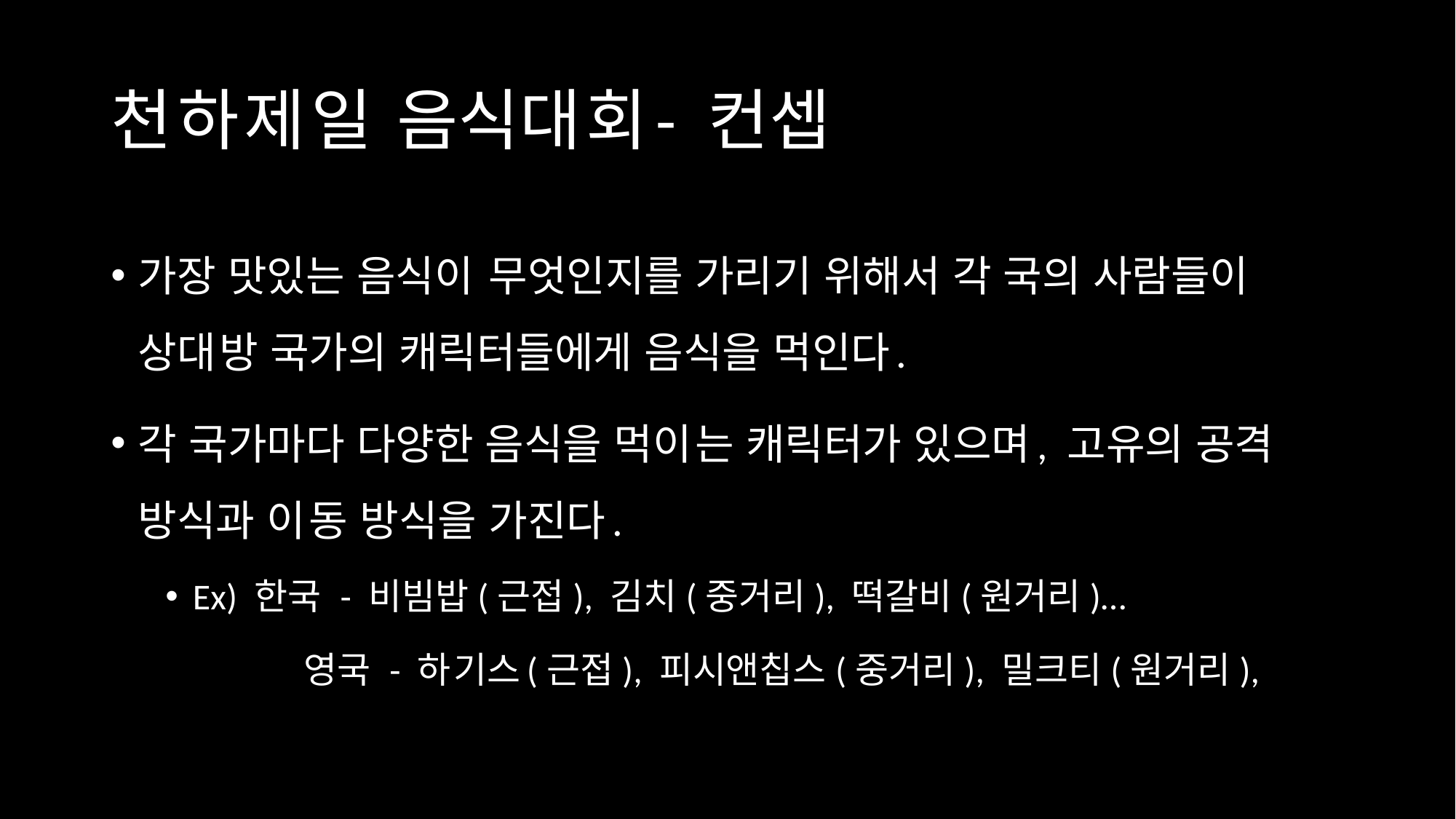

# 천하제일 음식대회 - 컨셉
가장 맛있는 음식이 무엇인지를 가리기 위해서 각 국의 사람들이 상대방 국가의 캐릭터들에게 음식을 먹인다.
각 국가마다 다양한 음식을 먹이는 캐릭터가 있으며, 고유의 공격 방식과 이동 방식을 가진다.
Ex) 한국 - 비빔밥(근접), 김치(중거리), 떡갈비(원거리)…
	  영국 - 하기스(근접), 피시앤칩스(중거리), 밀크티(원거리),